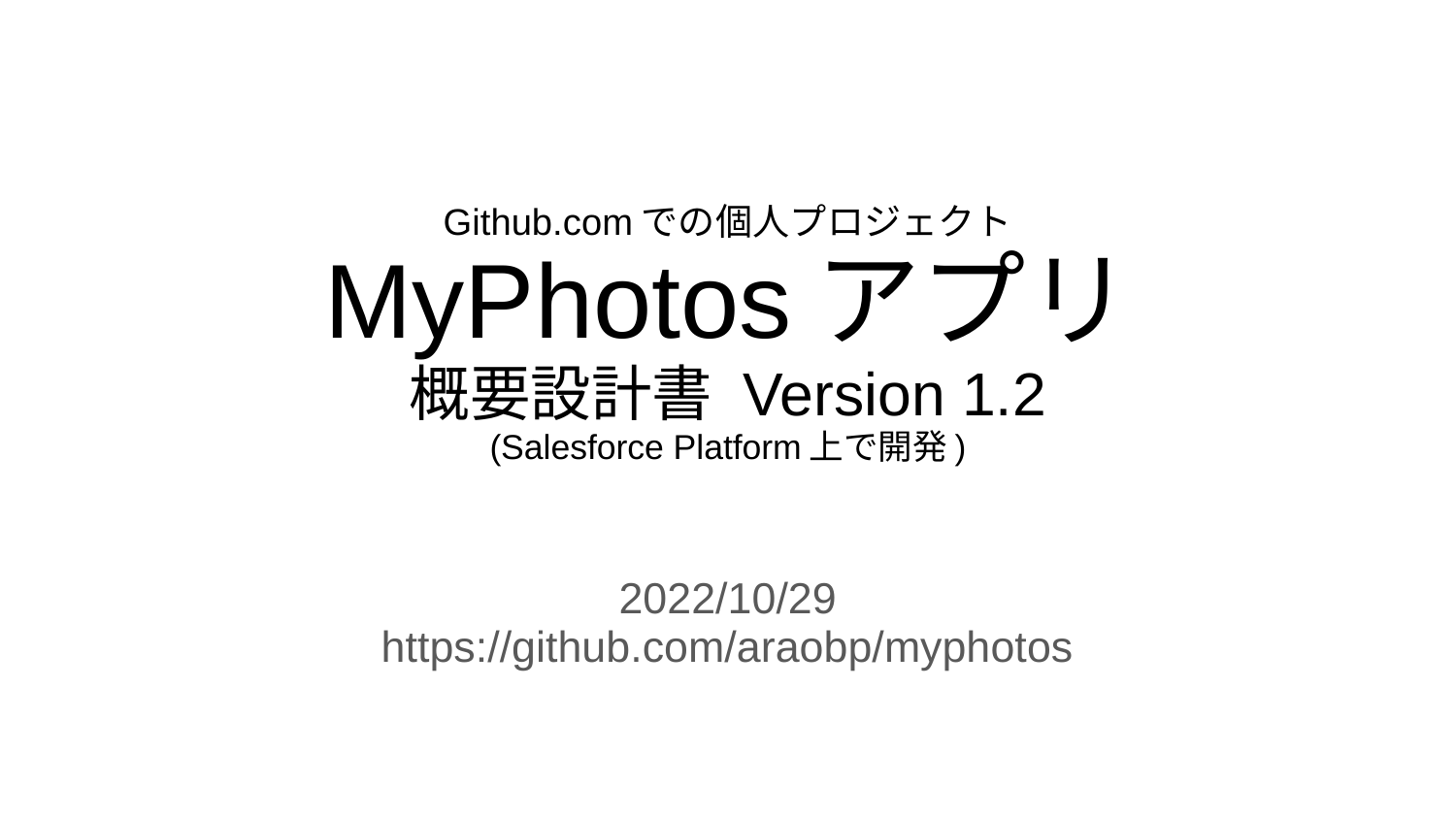

# Github.comでの個人プロジェクト
MyPhotosアプリ
概要設計書 Version 1.2
(Salesforce Platform上で開発)
2022/10/29
https://github.com/araobp/myphotos